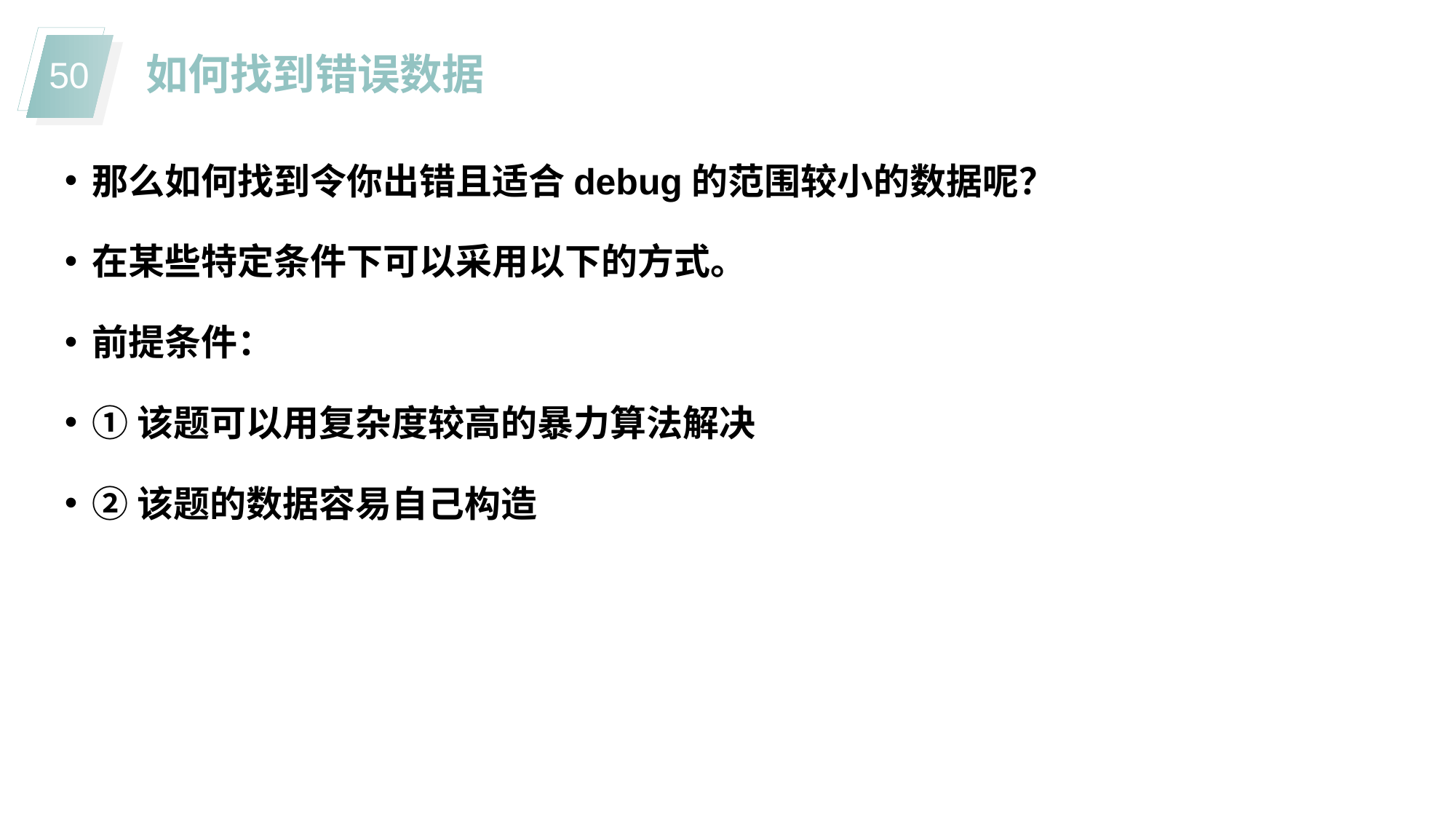

如何找到错误数据
那么如何找到令你出错且适合debug的范围较小的数据呢？
在某些特定条件下可以采用以下的方式。
前提条件：
①该题可以用复杂度较高的暴力算法解决
②该题的数据容易自己构造